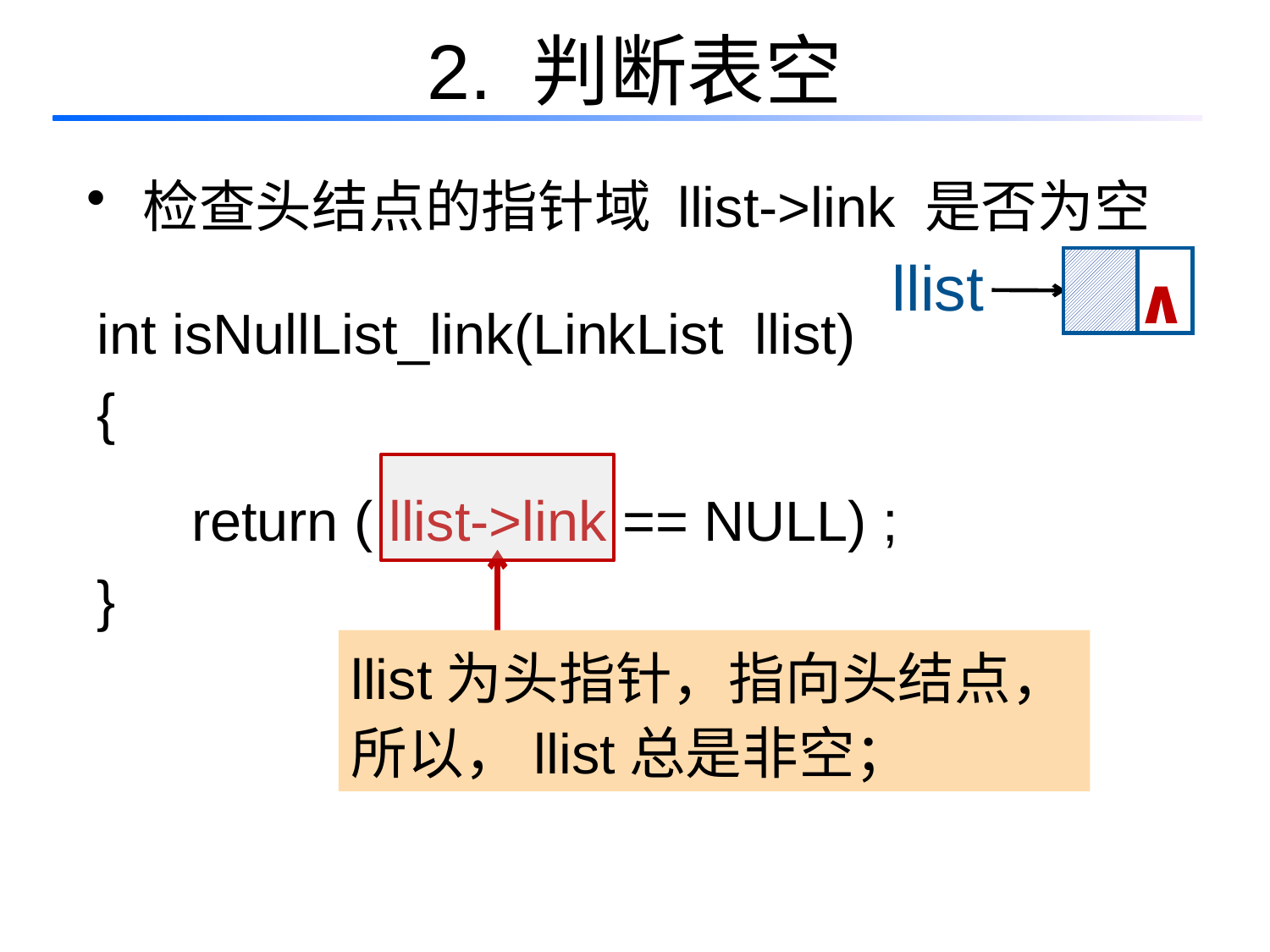

# 2. 判断表空

 检查头结点的指针域 llist->link 是否为空
∧
llist

int isNullList_link(LinkList  llist)
{
      return ( llist->link == NULL) ;
}

llist为头指针，指向头结点，
所以，llist总是非空；